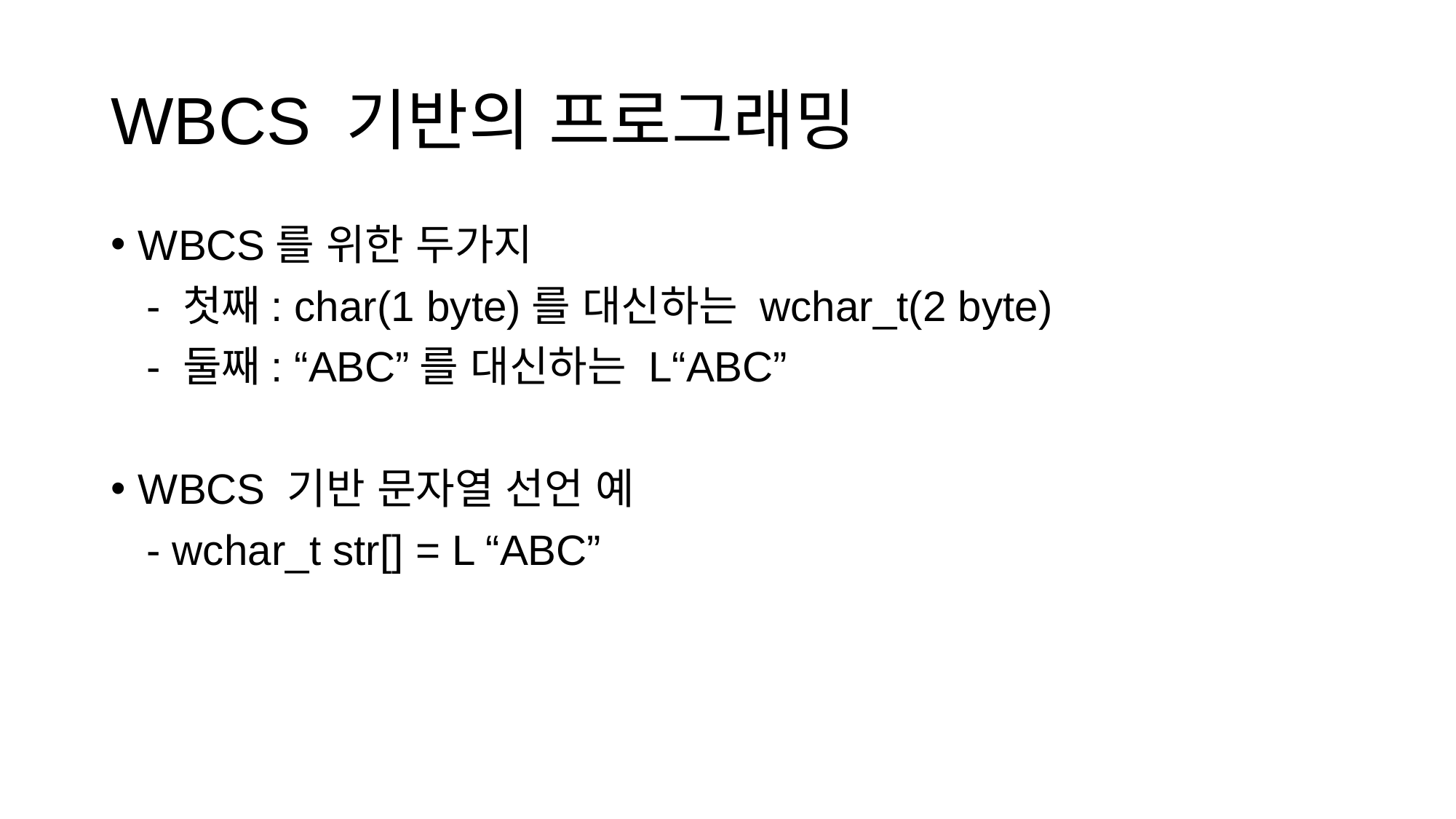

# WBCS 기반의 프로그래밍
WBCS를 위한 두가지
   - 첫째: char(1 byte)를 대신하는 wchar_t(2 byte)
   - 둘째: “ABC”를 대신하는 L“ABC”

WBCS 기반 문자열 선언 예
   - wchar_t str[] = L “ABC”